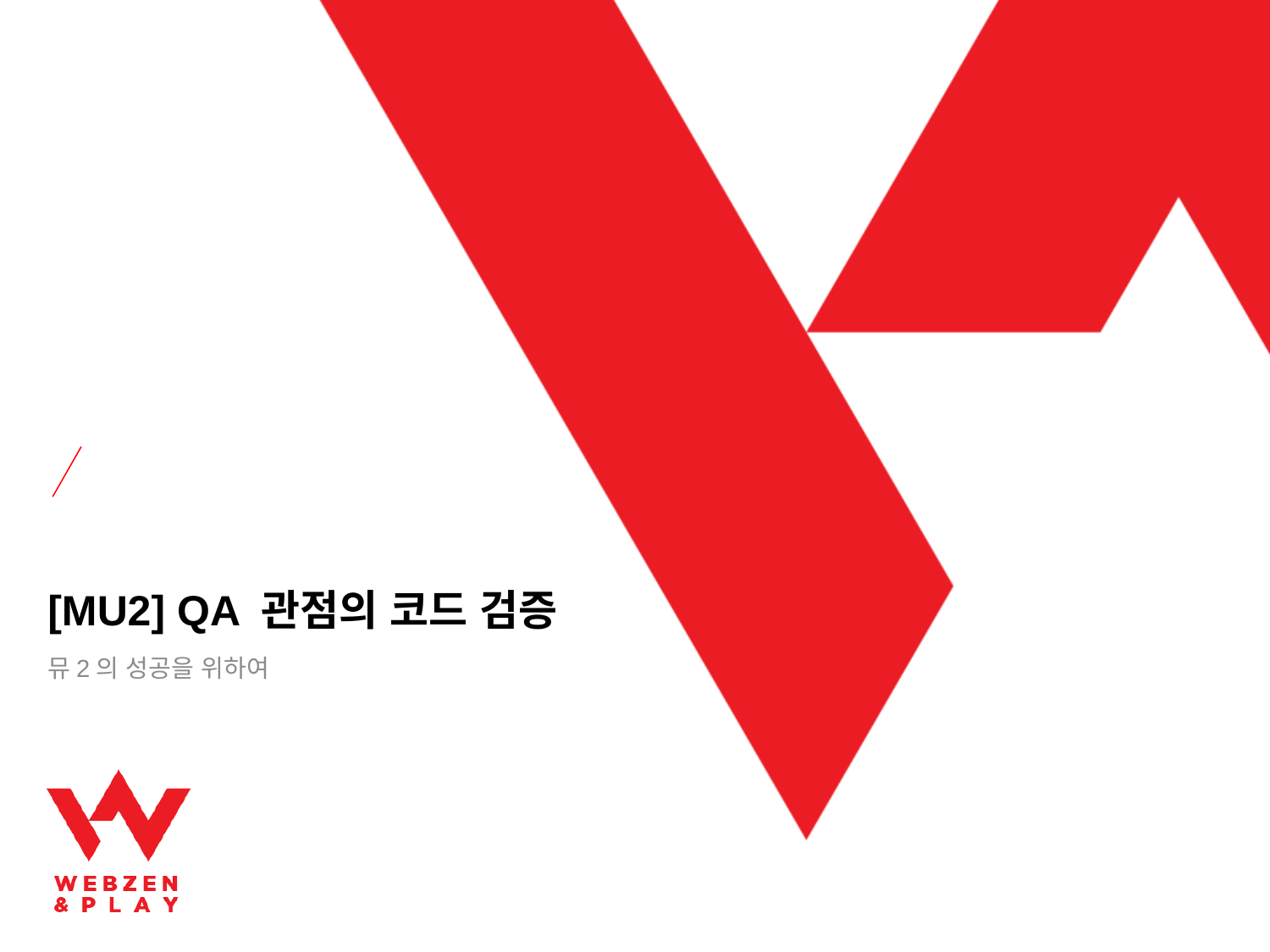

# [MU2] QA 관점의 코드 검증
뮤2의 성공을 위하여